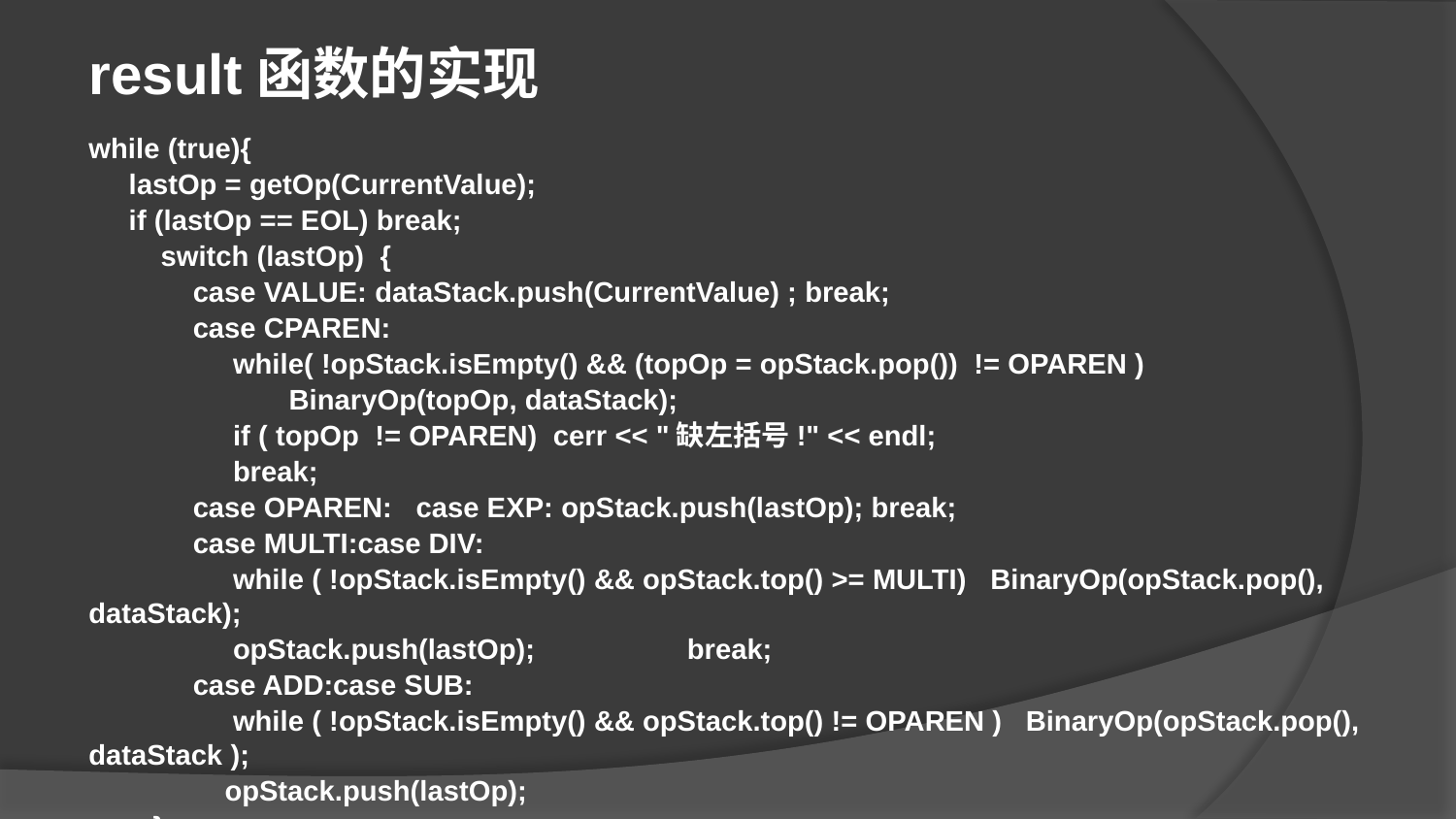

result函数的实现
while (true){
     lastOp = getOp(CurrentValue);
     if (lastOp == EOL) break;
         switch (lastOp)  {
             case VALUE: dataStack.push(CurrentValue) ; break;
             case CPAREN:
                  while( !opStack.isEmpty() && (topOp = opStack.pop())  != OPAREN )
                         BinaryOp(topOp, dataStack);
                  if ( topOp  != OPAREN)  cerr << "缺左括号!" << endl;
                  break;
             case OPAREN:   case EXP: opStack.push(lastOp); break;
             case MULTI:case DIV:
                  while ( !opStack.isEmpty() && opStack.top() >= MULTI)   BinaryOp(opStack.pop(), dataStack);
                  opStack.push(lastOp);	  break;
             case ADD:case SUB:
                  while ( !opStack.isEmpty() && opStack.top() != OPAREN )   BinaryOp(opStack.pop(), dataStack );
                 opStack.push(lastOp);
        }
 }